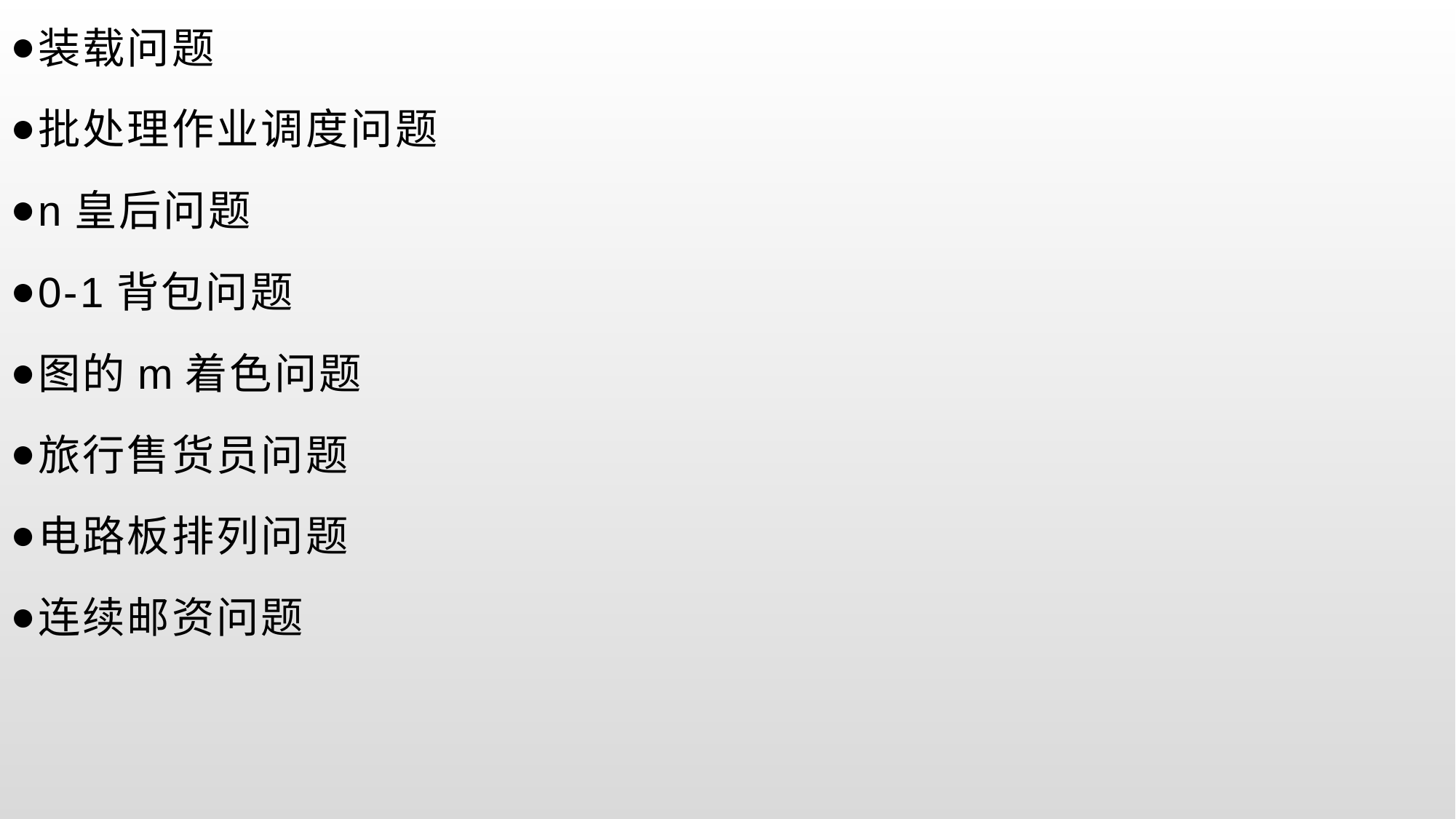

装载问题
批处理作业调度问题
n皇后问题
0-1背包问题
图的m着色问题
旅行售货员问题
电路板排列问题
连续邮资问题